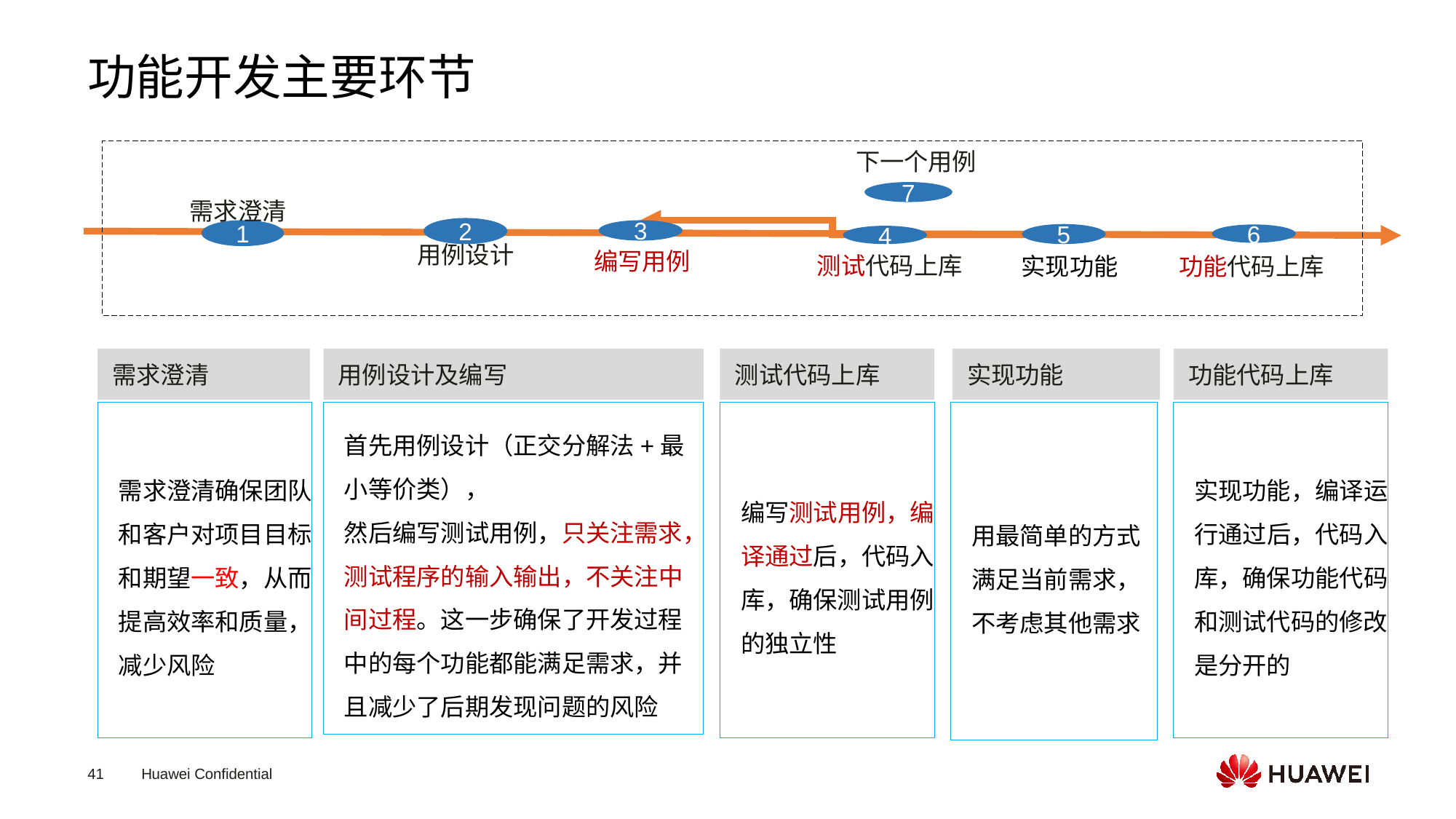

# 功能开发主要环节

下一个用例
7
需求澄清
1
3
5
编写用例
实现功能
2
6
4
用例设计
测试代码上库
功能代码上库
需求澄清
用例设计及编写
测试代码上库
实现功能
功能代码上库
需求澄清确保团队和客户对项目目标和期望一致，从而提高效率和质量，减少风险
首先用例设计（正交分解法+最小等价类），
然后编写测试用例，只关注需求，测试程序的输入输出，不关注中间过程。这一步确保了开发过程中的每个功能都能满足需求，并且减少了后期发现问题的风险
编写测试用例，编译通过后，代码入库，确保测试用例的独立性
用最简单的方式满足当前需求，不考虑其他需求
实现功能，编译运行通过后，代码入库，确保功能代码和测试代码的修改是分开的